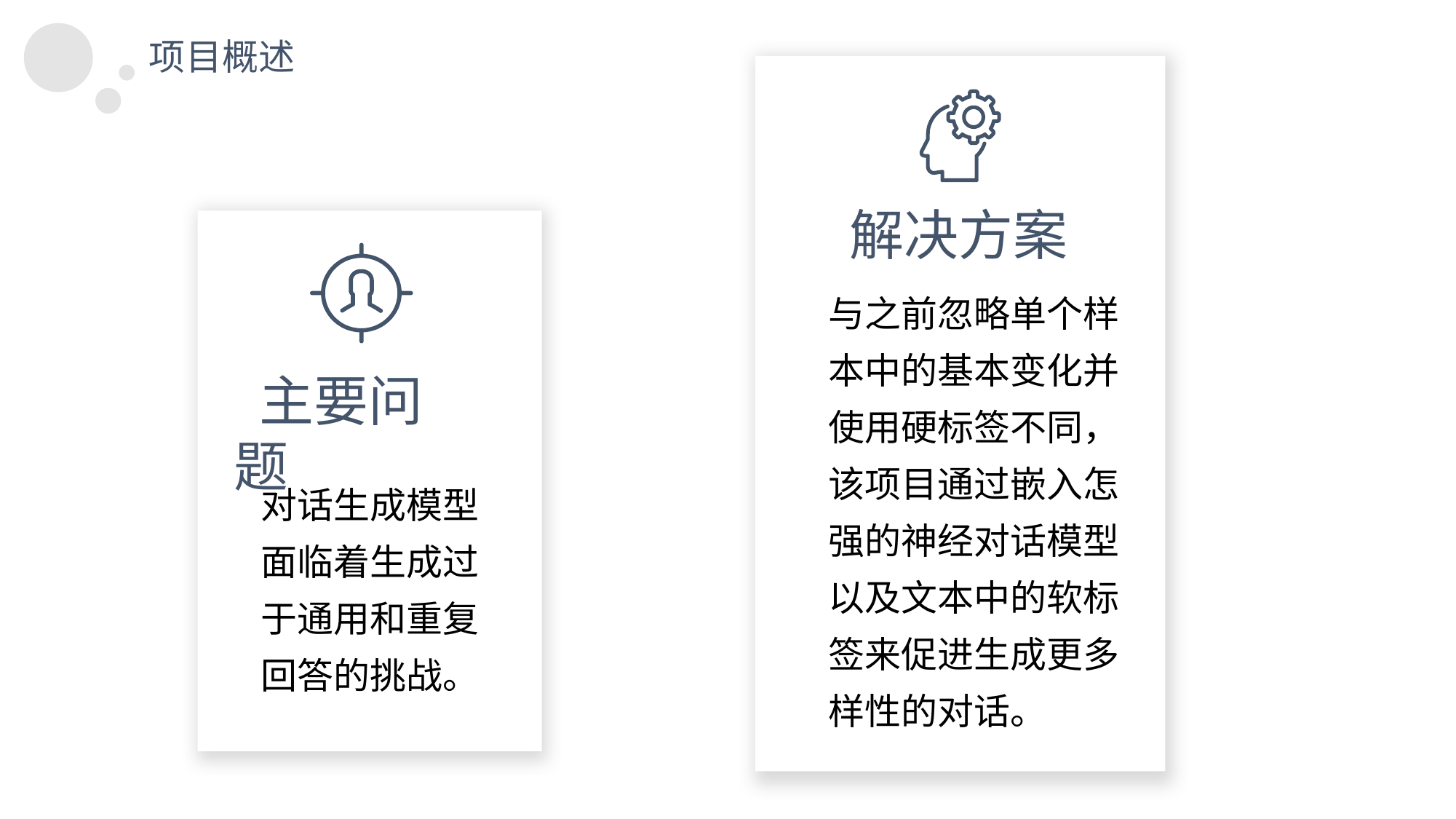

项目概述

解决方案

与之前忽略单个样本中的基本变化并使用硬标签不同，该项目通过嵌入怎强的神经对话模型以及文本中的软标签来促进生成更多样性的对话。
 主要问题
对话生成模型面临着生成过于通用和重复回答的挑战。